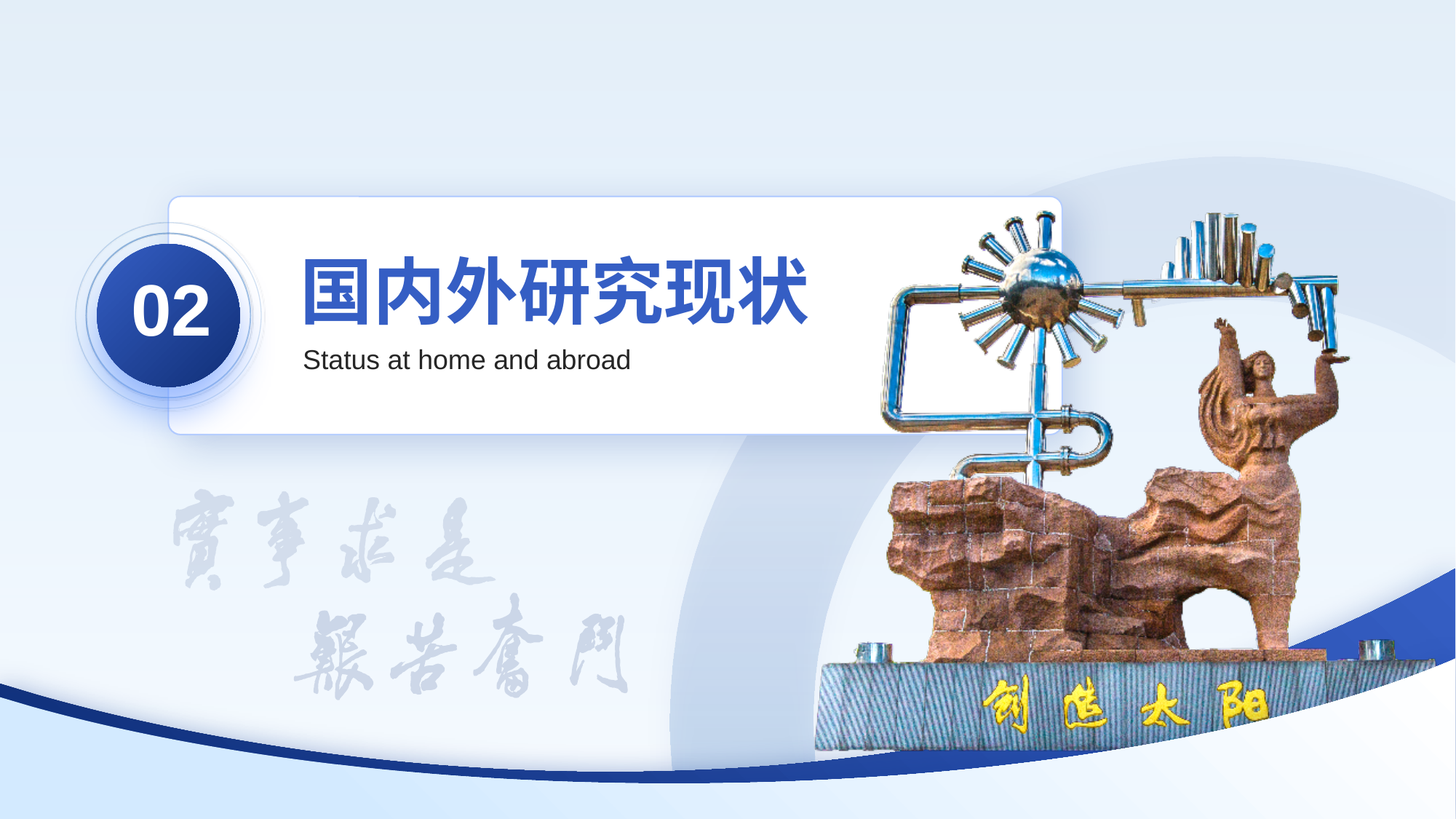

国内外研究现状
02
Status at home and abroad